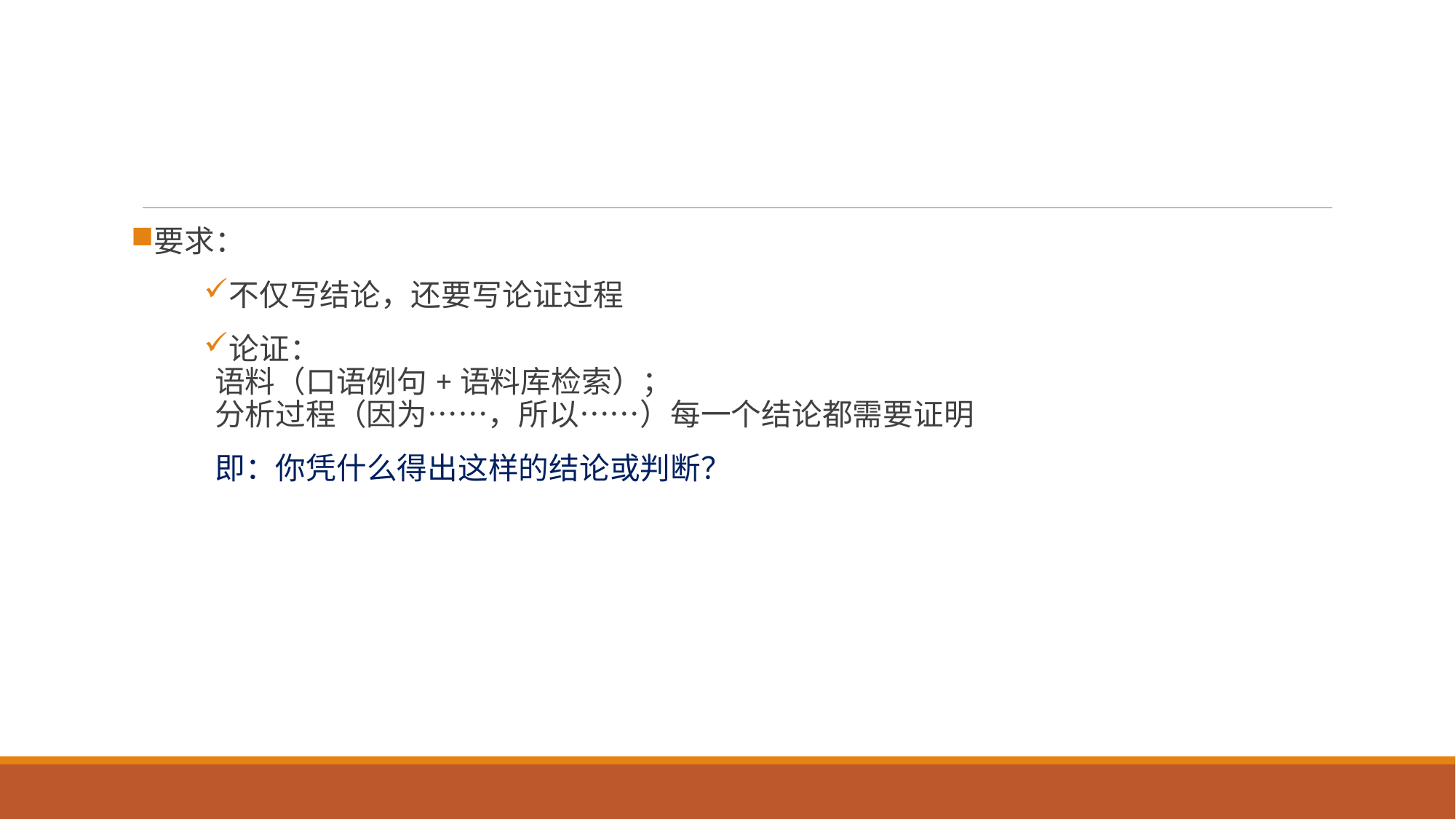

#
要求：
不仅写结论，还要写论证过程
论证：
语料（口语例句+语料库检索）；
分析过程（因为……，所以……）每一个结论都需要证明
   即：你凭什么得出这样的结论或判断？